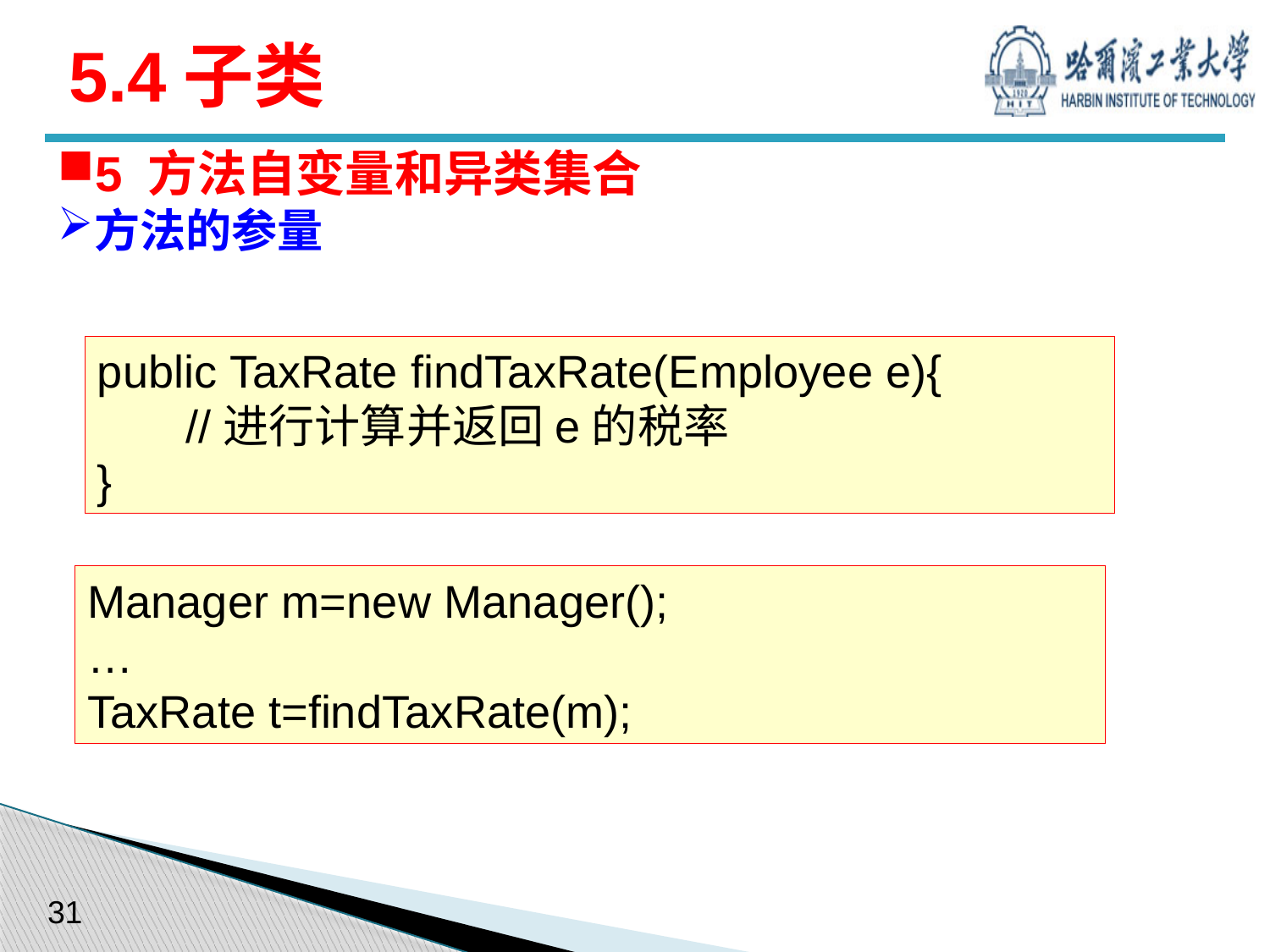

# 5.4子类
5 方法自变量和异类集合
方法的参量
public TaxRate findTaxRate(Employee e){
       //进行计算并返回e的税率
}
Manager m=new Manager();
…
TaxRate t=findTaxRate(m);